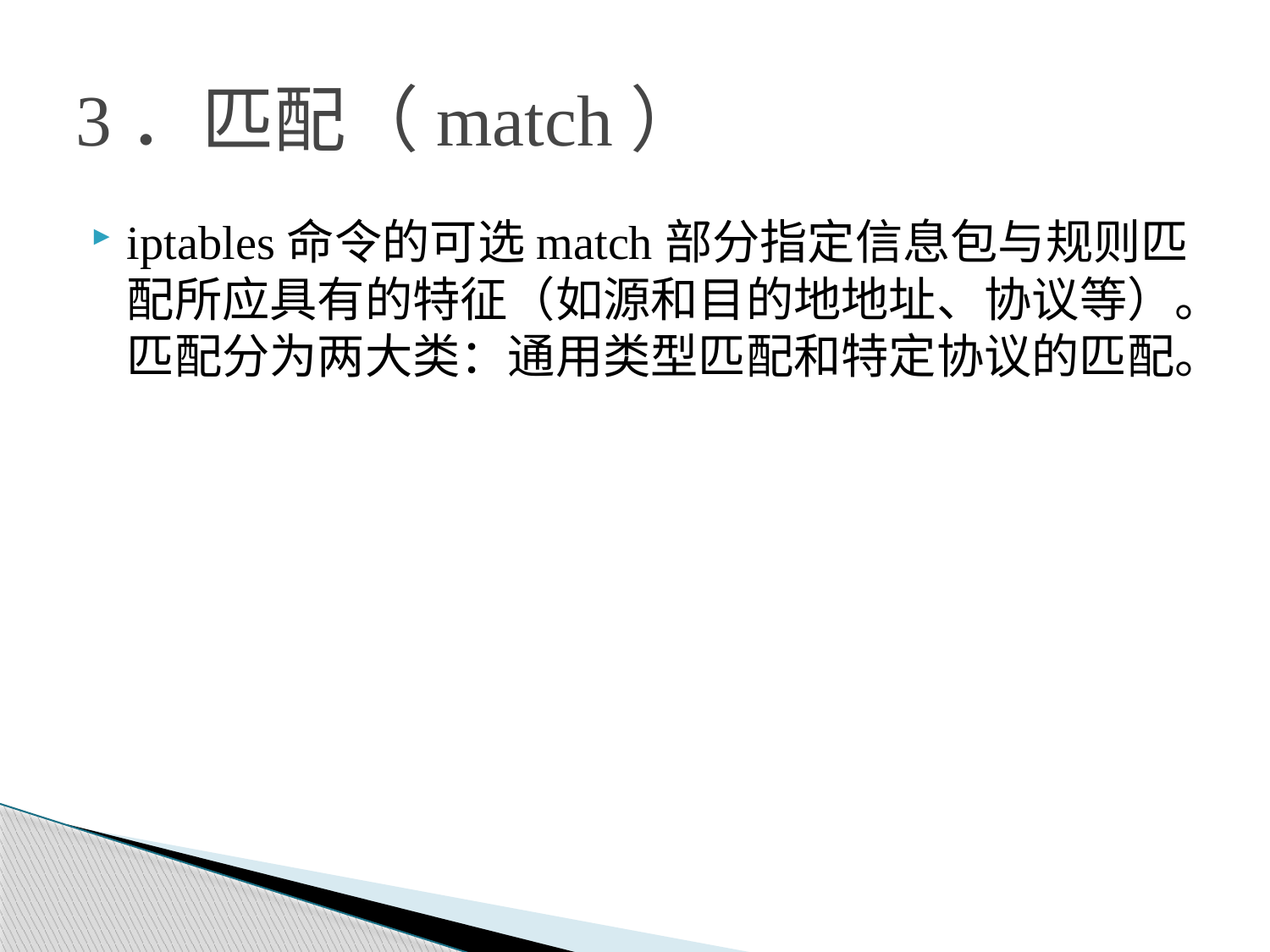

# 3．匹配（match）
iptables命令的可选match部分指定信息包与规则匹配所应具有的特征（如源和目的地地址、协议等）。匹配分为两大类：通用类型匹配和特定协议的匹配。